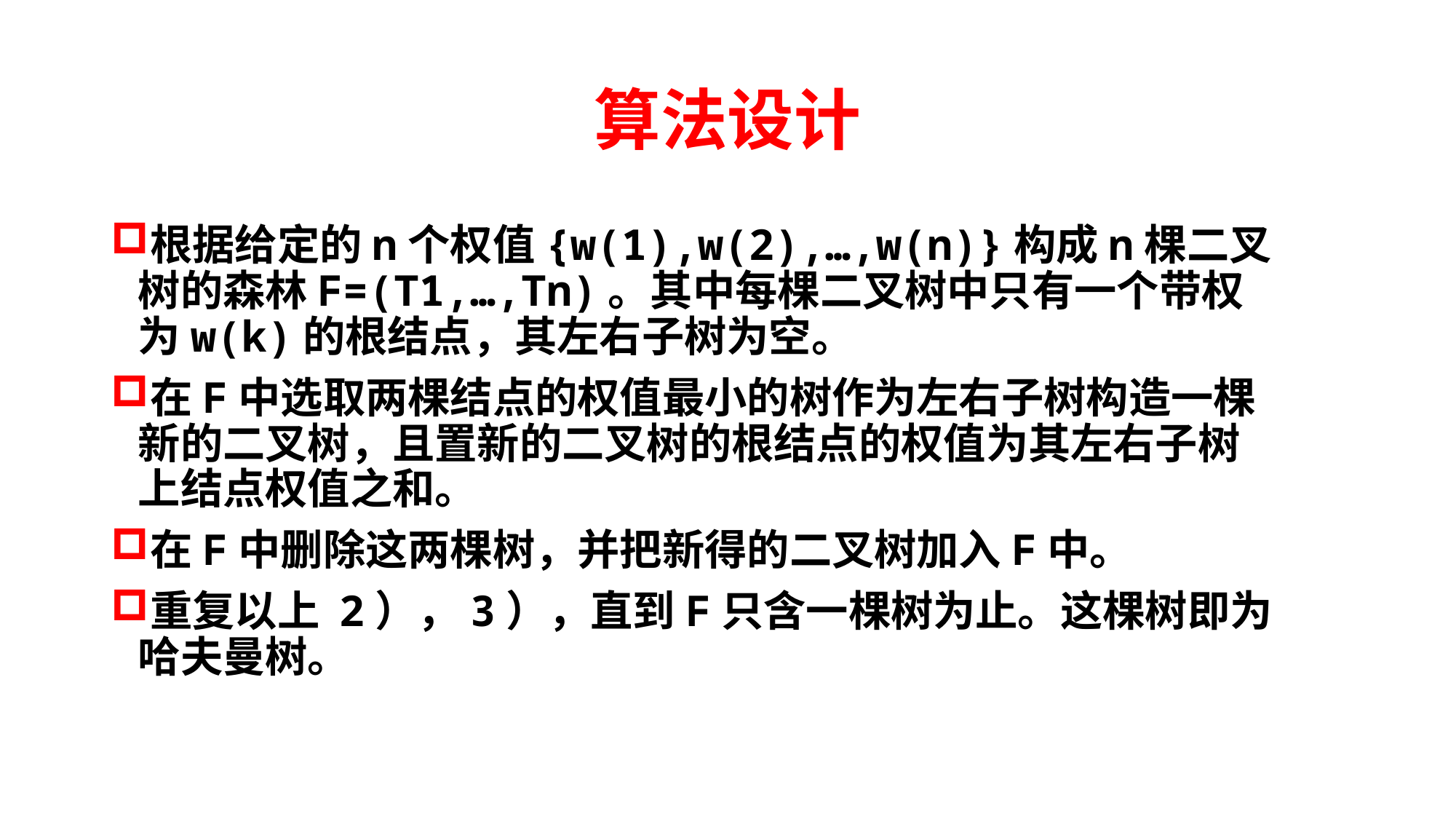

# 算法设计
根据给定的n个权值{w(1),w(2),…,w(n)}构成n棵二叉树的森林F=(T1,…,Tn)。其中每棵二叉树中只有一个带权为w(k)的根结点，其左右子树为空。
在F中选取两棵结点的权值最小的树作为左右子树构造一棵新的二叉树，且置新的二叉树的根结点的权值为其左右子树上结点权值之和。
在F中删除这两棵树，并把新得的二叉树加入F中。
重复以上 2），3），直到F只含一棵树为止。这棵树即为哈夫曼树。